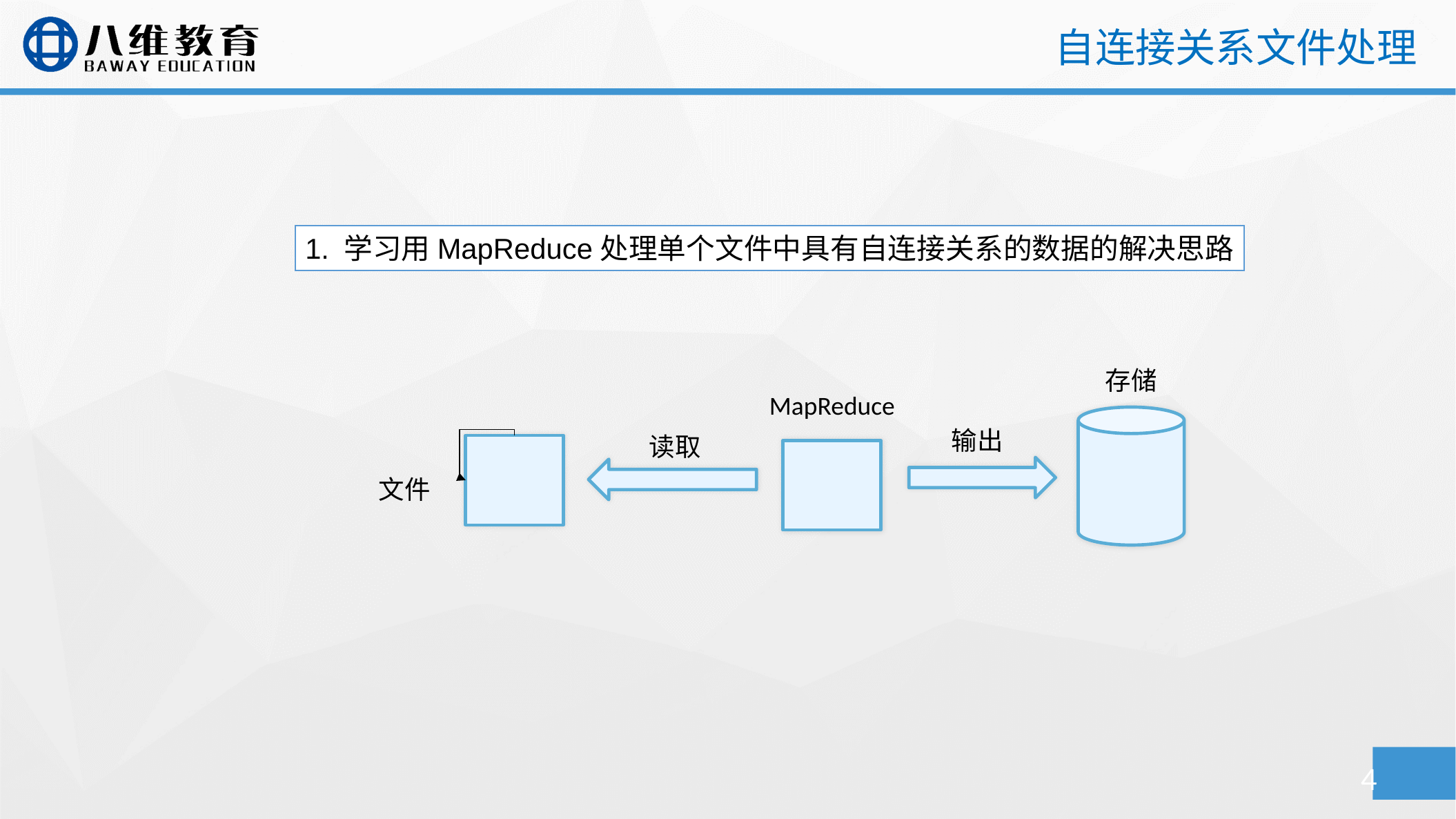

自连接关系文件处理
学习用MapReduce处理单个文件中具有自连接关系的数据的解决思路
存储
MapReduce

输出
读取

文件